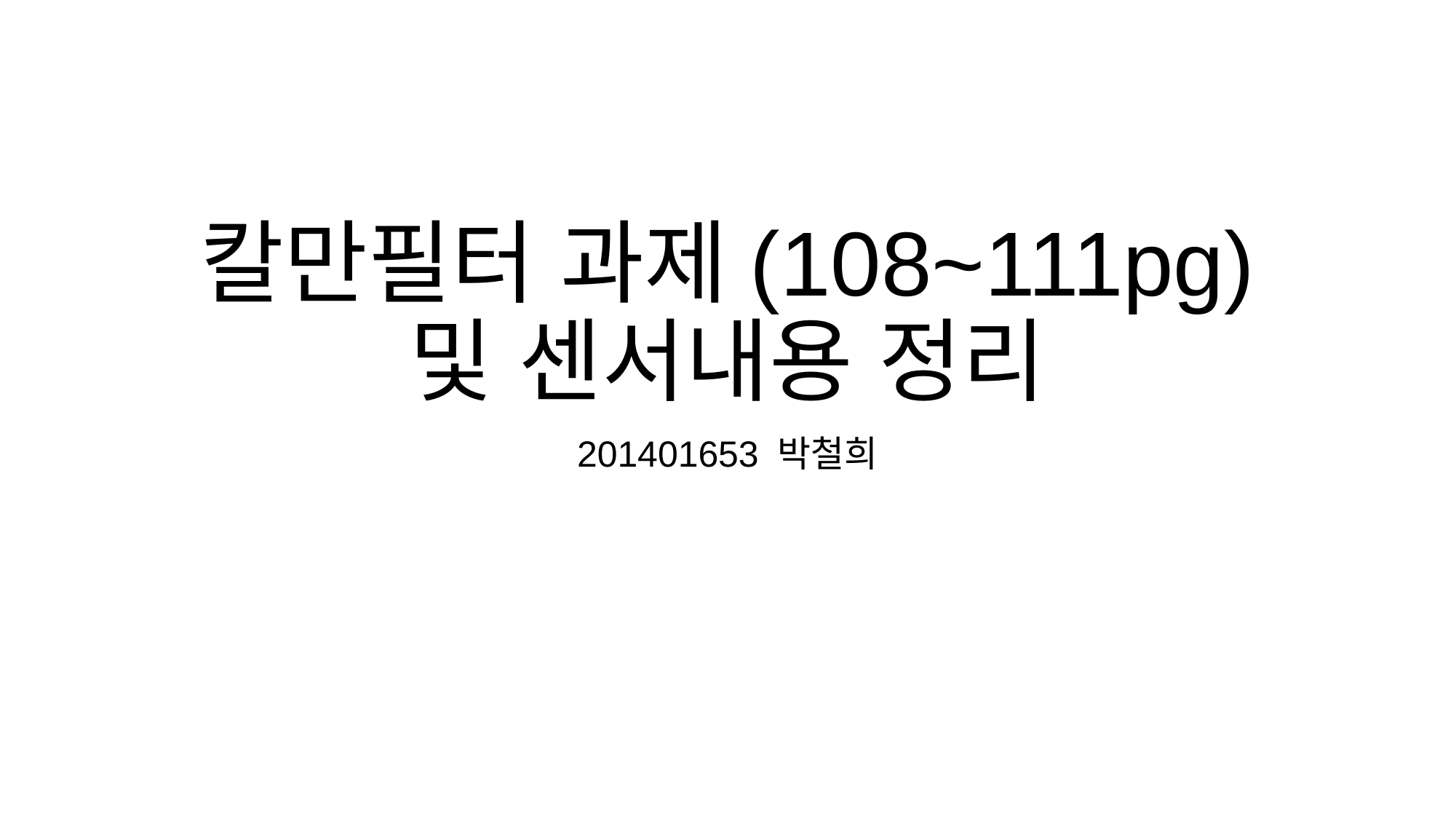

# 칼만필터 과제(108~111pg) 및 센서내용 정리
201401653 박철희